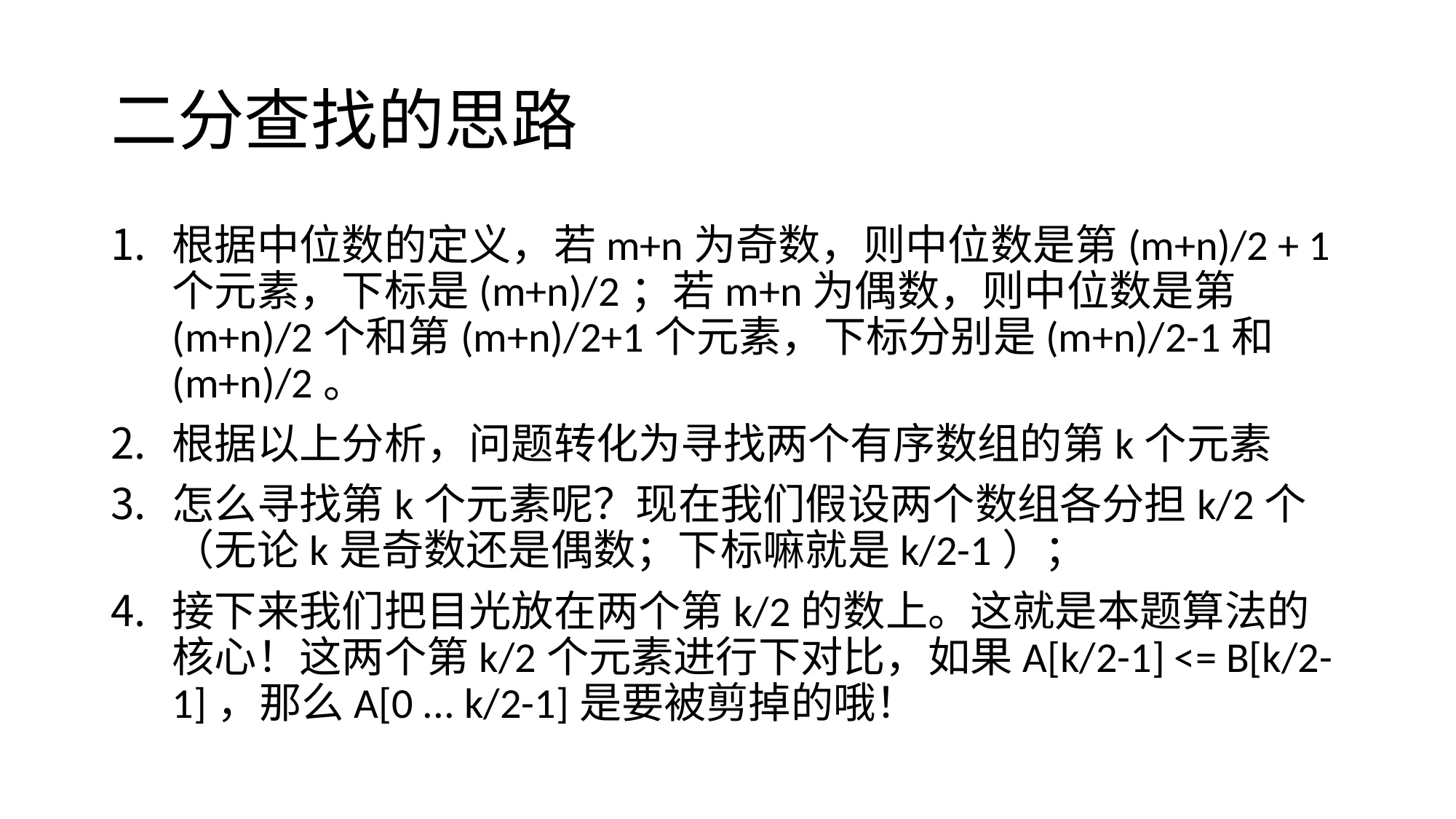

# 二分查找的思路
根据中位数的定义，若m+n为奇数，则中位数是第(m+n)/2 + 1个元素，下标是(m+n)/2；若m+n为偶数，则中位数是第(m+n)/2个和第(m+n)/2+1个元素，下标分别是(m+n)/2-1和(m+n)/2。
根据以上分析，问题转化为寻找两个有序数组的第k个元素
怎么寻找第k个元素呢？现在我们假设两个数组各分担k/2个（无论k是奇数还是偶数；下标嘛就是k/2-1）；
接下来我们把目光放在两个第k/2的数上。这就是本题算法的核心！这两个第k/2个元素进行下对比，如果A[k/2-1] <= B[k/2-1]，那么A[0 ... k/2-1]是要被剪掉的哦！